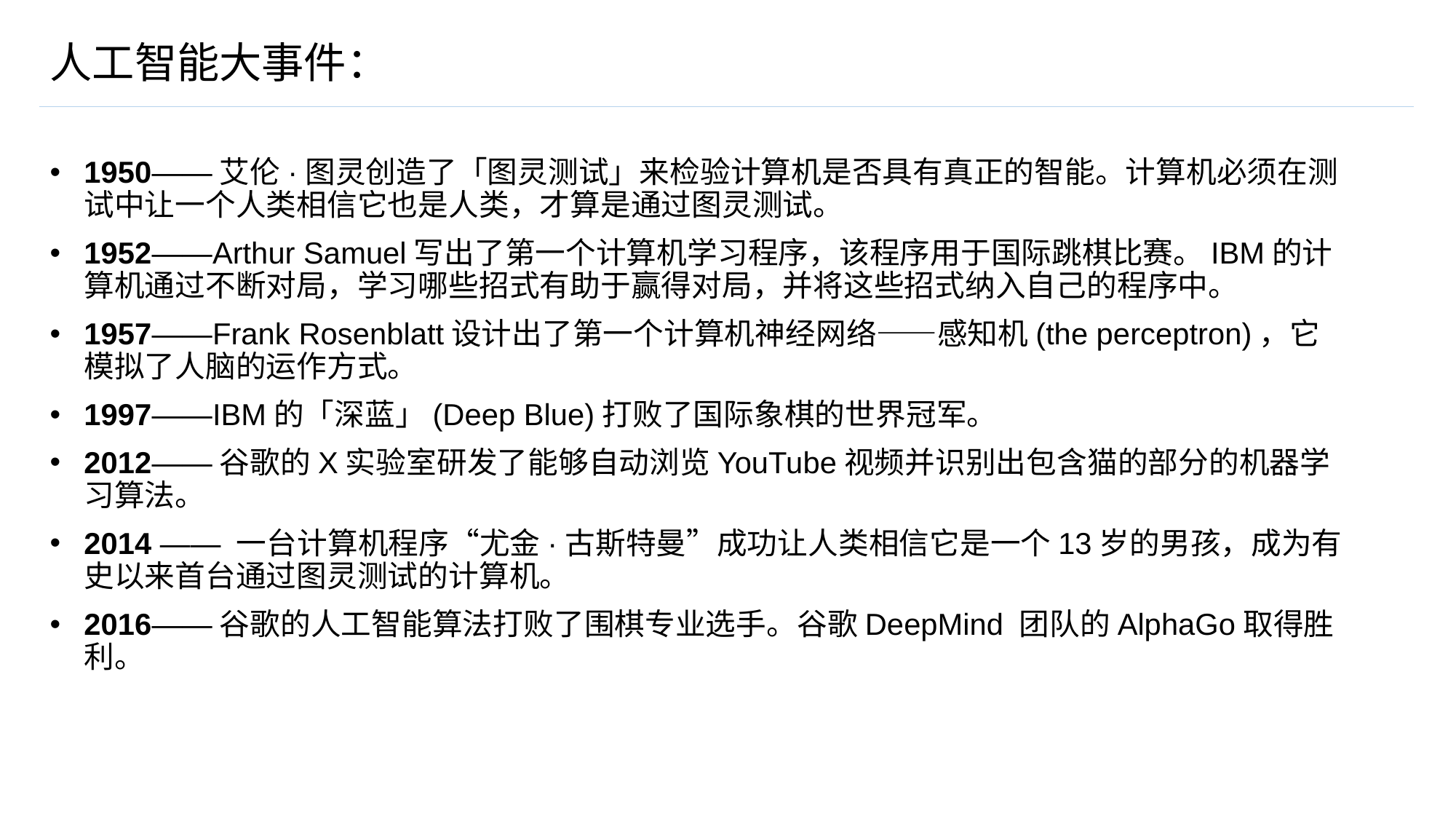

# 人工智能大事件：
1950——艾伦·图灵创造了「图灵测试」来检验计算机是否具有真正的智能。计算机必须在测试中让一个人类相信它也是人类，才算是通过图灵测试。
1952——Arthur Samuel写出了第一个计算机学习程序，该程序用于国际跳棋比赛。IBM的计算机通过不断对局，学习哪些招式有助于赢得对局，并将这些招式纳入自己的程序中。
1957——Frank Rosenblatt设计出了第一个计算机神经网络——感知机(the perceptron)，它模拟了人脑的运作方式。
1997——IBM的「深蓝」(Deep Blue)打败了国际象棋的世界冠军。
2012——谷歌的X实验室研发了能够自动浏览YouTube视频并识别出包含猫的部分的机器学习算法。
2014 —— 一台计算机程序“尤金·古斯特曼”成功让人类相信它是一个13岁的男孩，成为有史以来首台通过图灵测试的计算机。
2016——谷歌的人工智能算法打败了围棋专业选手。谷歌DeepMind 团队的AlphaGo取得胜利。